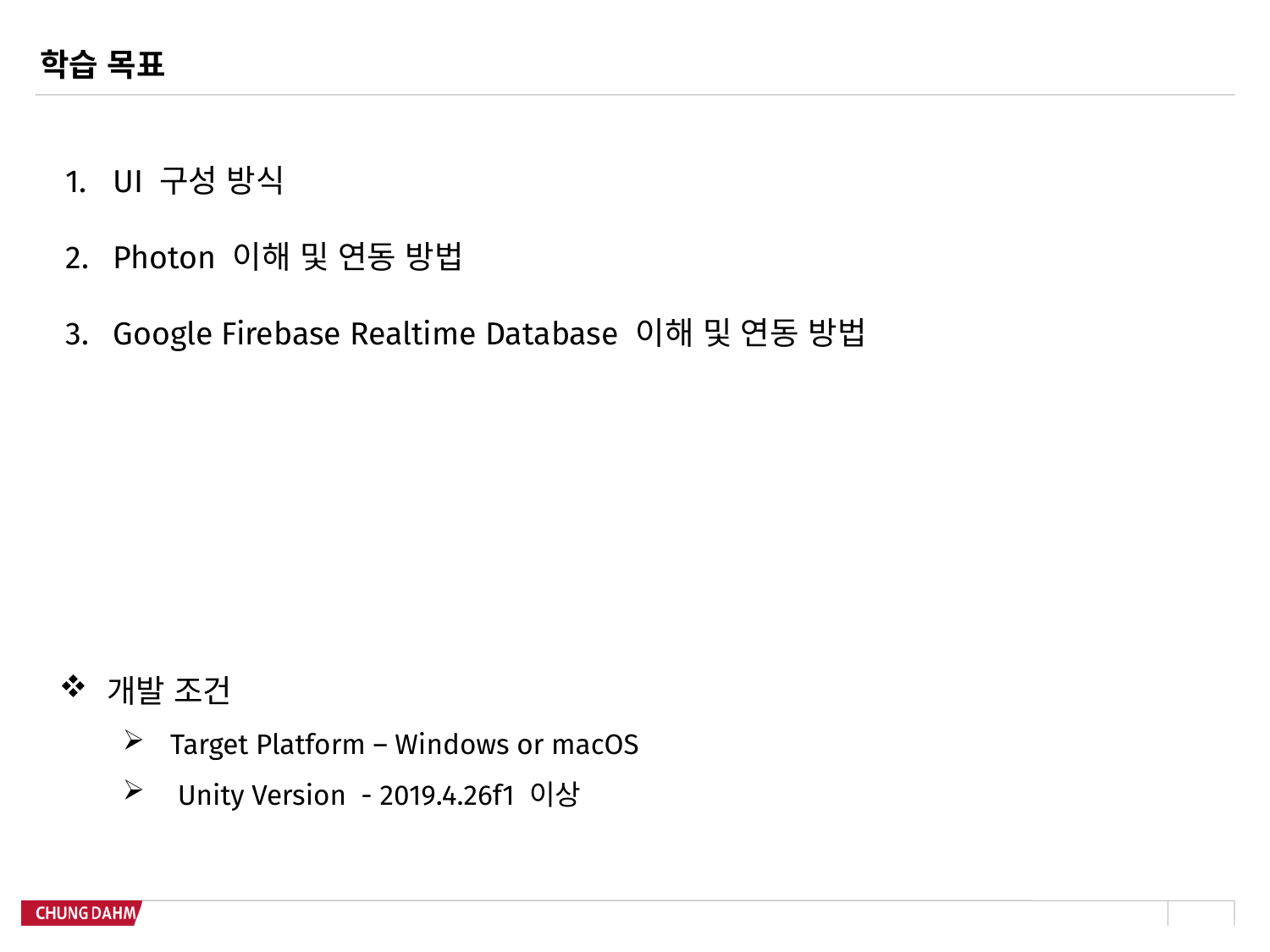

# 학습 목표
UI 구성 방식
Photon 이해 및 연동 방법
Google Firebase Realtime Database 이해 및 연동 방법

개발 조건
Target Platform – Windows or macOS
 Unity Version  - 2019.4.26f1 이상